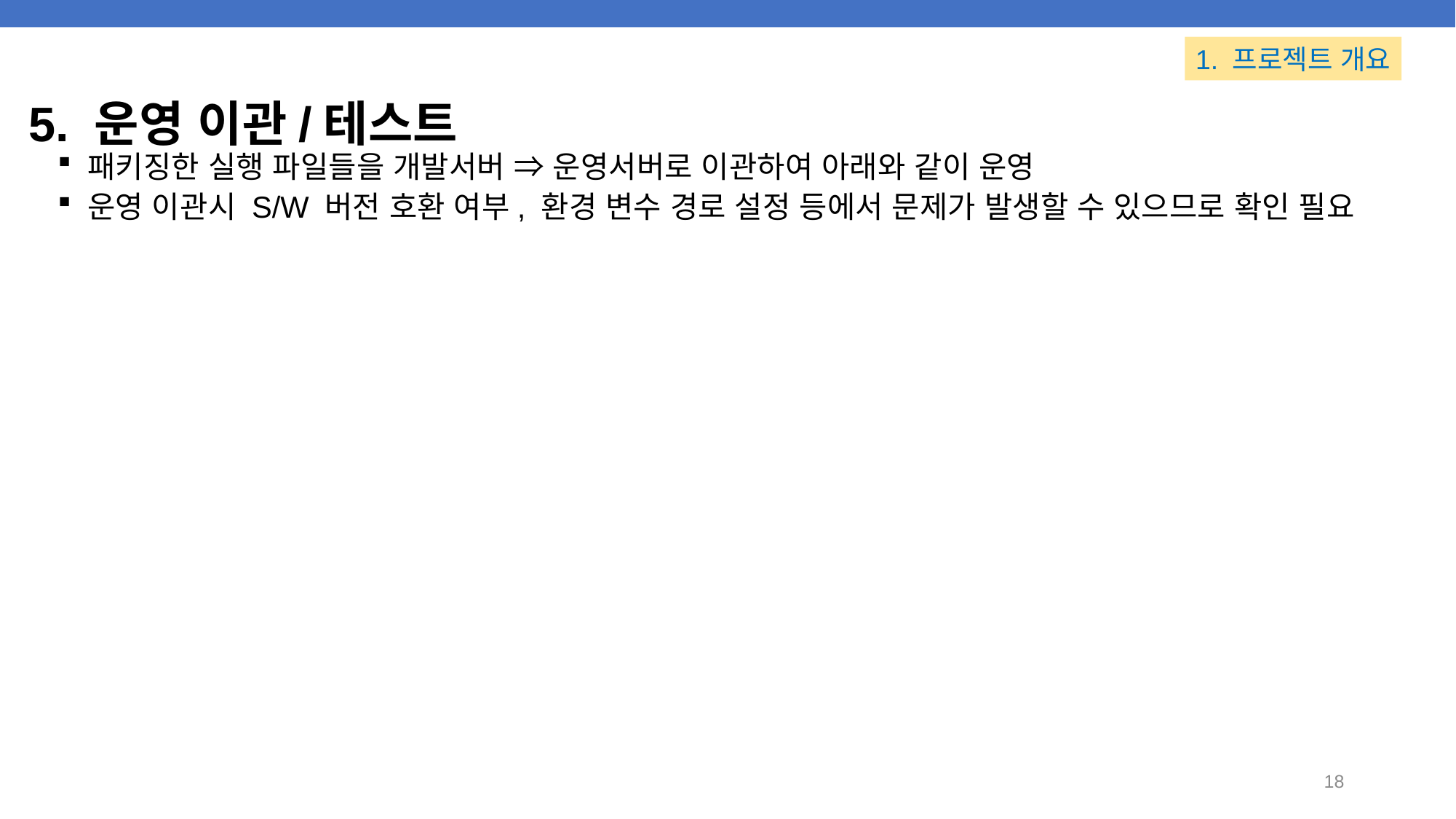

1. 프로젝트 개요
# 5. 운영 이관/테스트
 패키징한 실행 파일들을 개발서버 ⇒ 운영서버로 이관하여 아래와 같이 운영
 운영 이관시 S/W 버전 호환 여부, 환경 변수 경로 설정 등에서 문제가 발생할 수 있으므로 확인 필요
18